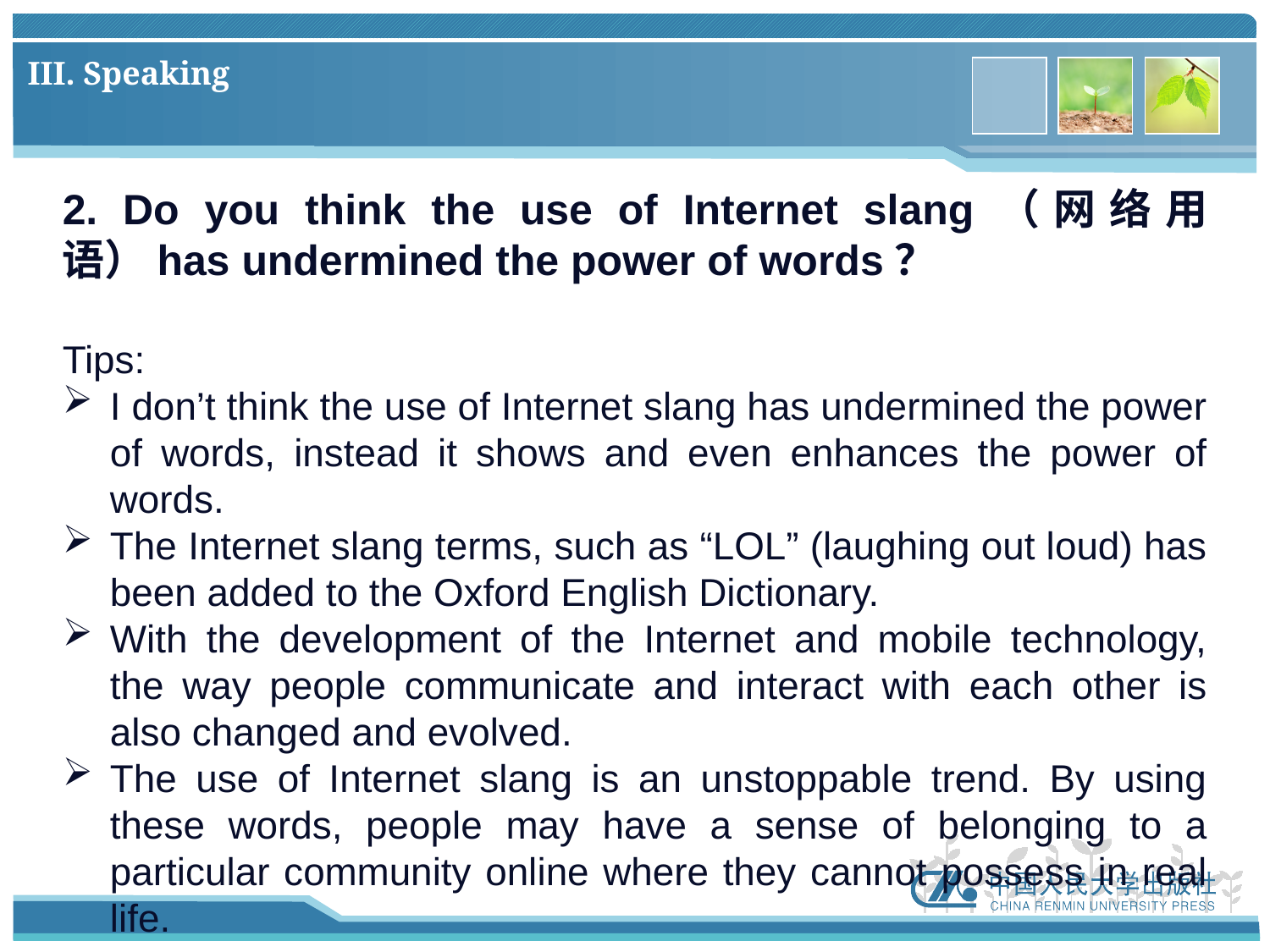

# III. Speaking
2. Do you think the use of Internet slang（网络用语）has undermined the power of words？

Tips:
I don’t think the use of Internet slang has undermined the power of words, instead it shows and even enhances the power of words.
The Internet slang terms, such as “LOL” (laughing out loud) has been added to the Oxford English Dictionary.
With the development of the Internet and mobile technology, the way people communicate and interact with each other is also changed and evolved.
The use of Internet slang is an unstoppable trend. By using these words, people may have a sense of belonging to a particular community online where they cannot possess in real life.